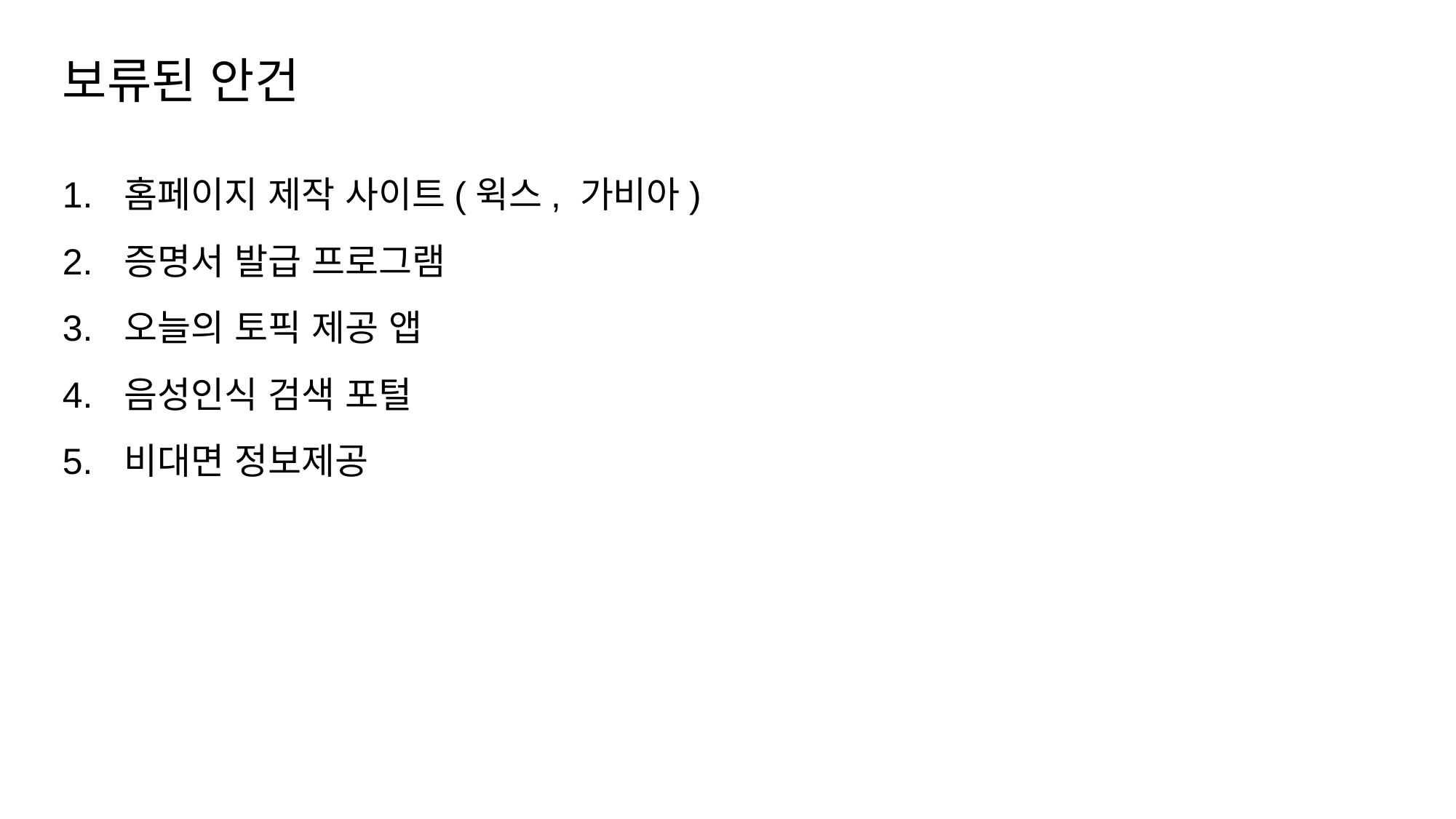

# 보류된 안건
홈페이지 제작 사이트(윅스, 가비아)
증명서 발급 프로그램
오늘의 토픽 제공 앱
음성인식 검색 포털
비대면 정보제공